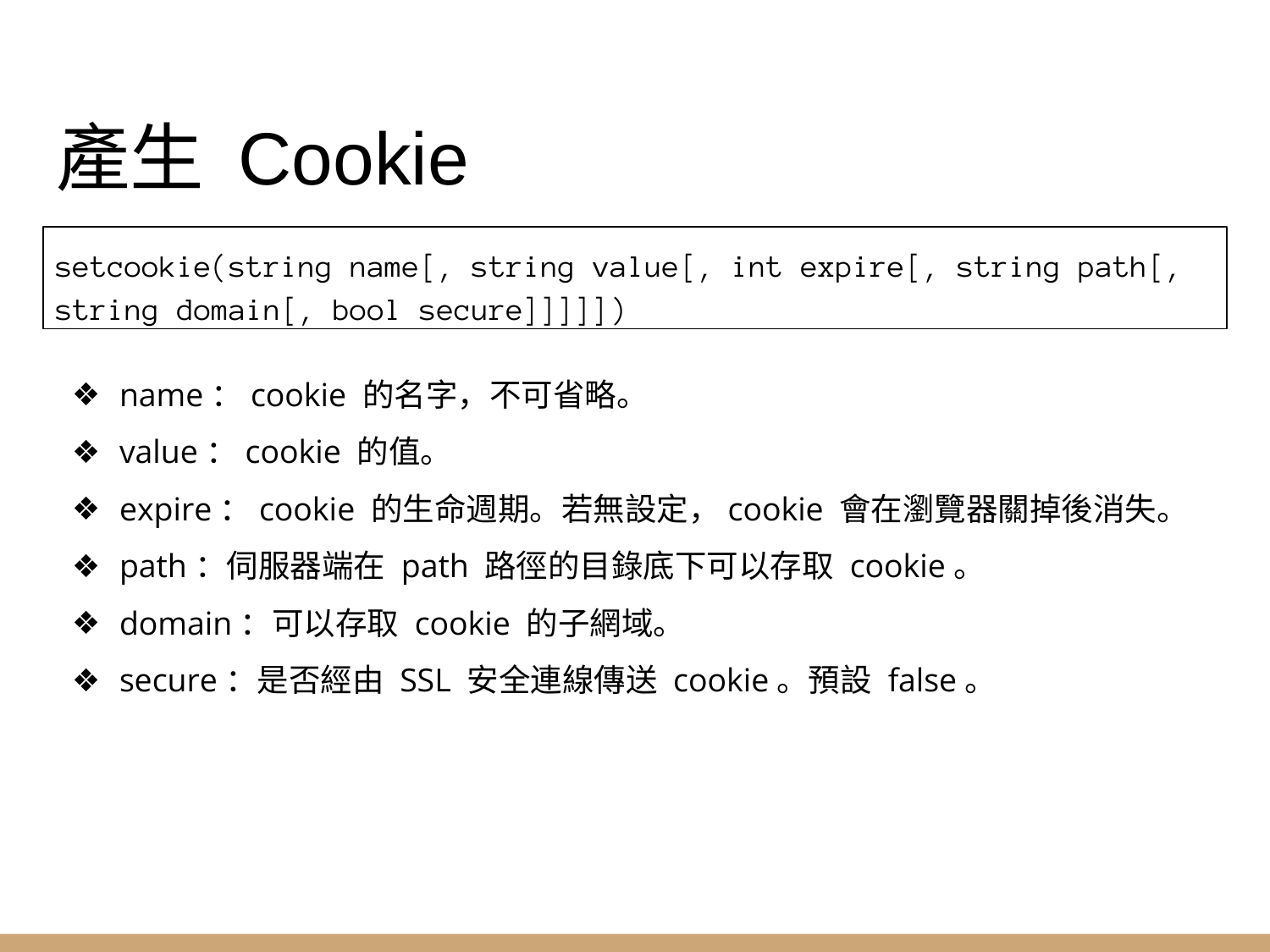

# 產生 Cookie
setcookie(string name[, string value[, int expire[, string path[, string domain[, bool secure]]]]])
name：cookie 的名字，不可省略。
value：cookie 的值。
expire：cookie 的生命週期。若無設定，cookie 會在瀏覽器關掉後消失。
path：伺服器端在 path 路徑的目錄底下可以存取 cookie。
domain：可以存取 cookie 的子網域。
secure：是否經由 SSL 安全連線傳送 cookie。預設 false。